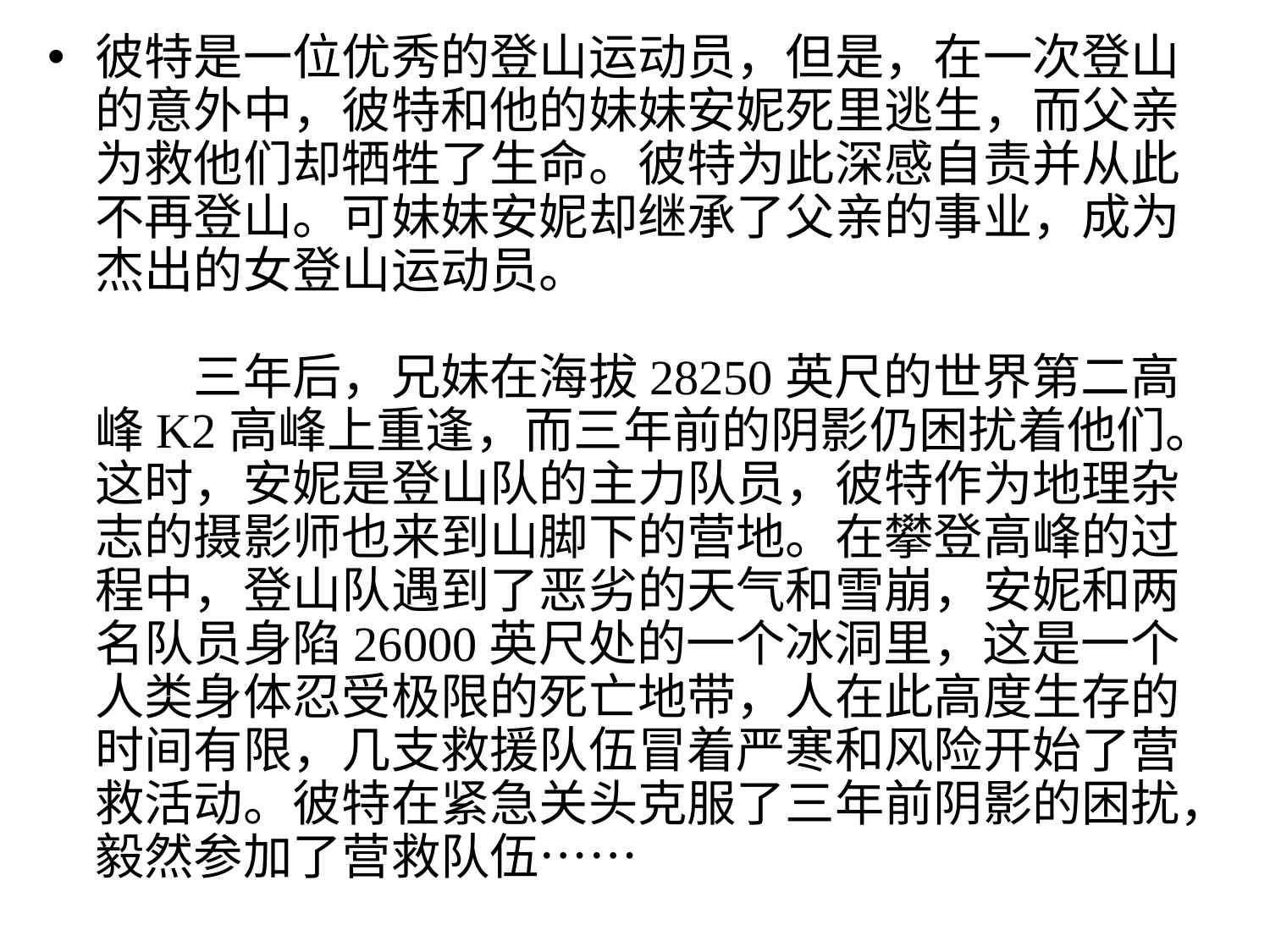

彼特是一位优秀的登山运动员，但是，在一次登山的意外中，彼特和他的妹妹安妮死里逃生，而父亲为救他们却牺牲了生命。彼特为此深感自责并从此不再登山。可妹妹安妮却继承了父亲的事业，成为杰出的女登山运动员。
　　三年后，兄妹在海拔28250英尺的世界第二高峰K2高峰上重逢，而三年前的阴影仍困扰着他们。这时，安妮是登山队的主力队员，彼特作为地理杂志的摄影师也来到山脚下的营地。在攀登高峰的过程中，登山队遇到了恶劣的天气和雪崩，安妮和两名队员身陷26000英尺处的一个冰洞里，这是一个人类身体忍受极限的死亡地带，人在此高度生存的时间有限，几支救援队伍冒着严寒和风险开始了营救活动。彼特在紧急关头克服了三年前阴影的困扰，毅然参加了营救队伍……